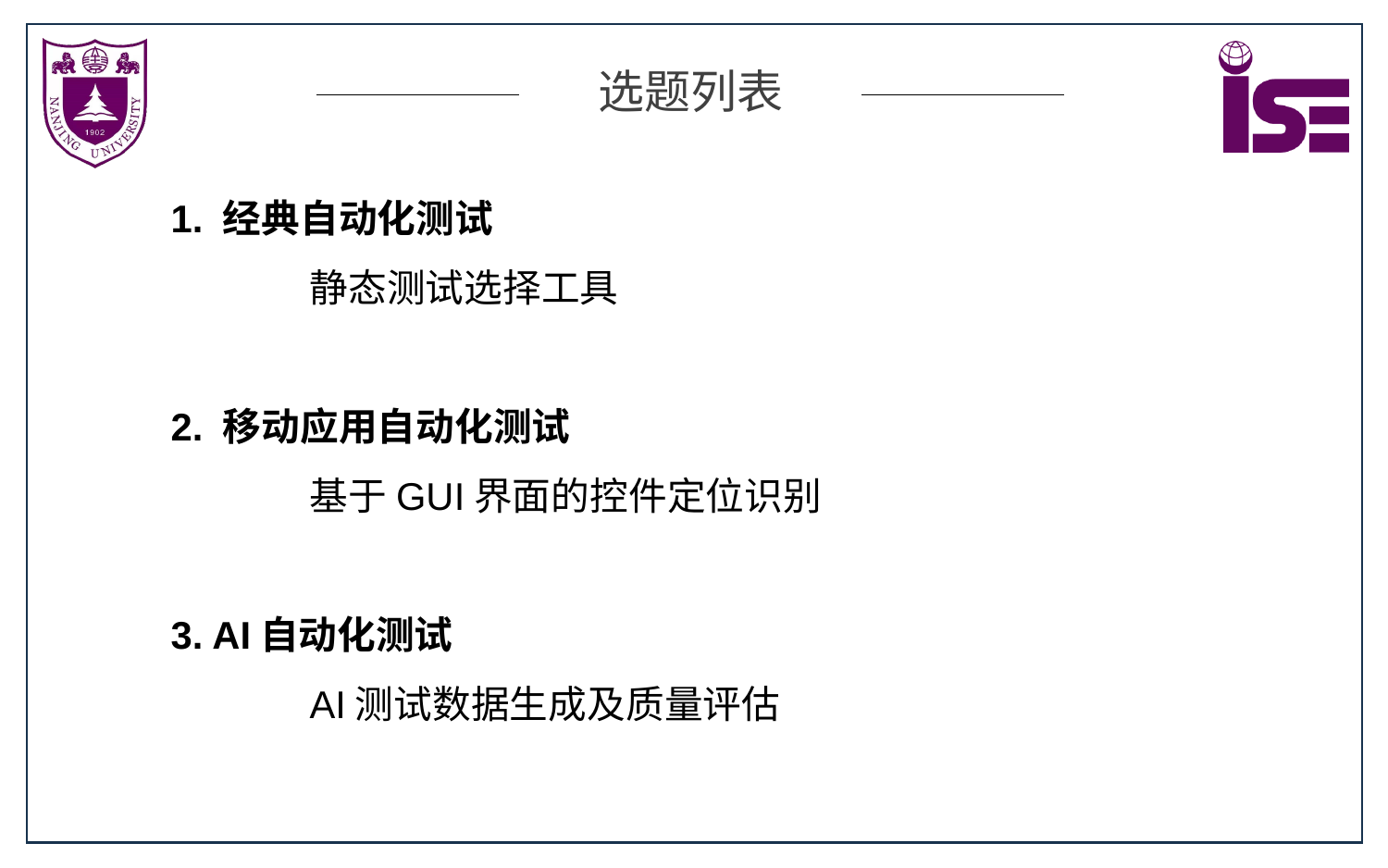

选题列表
1. 经典自动化测试
	静态测试选择工具

2. 移动应用自动化测试
	基于GUI界面的控件定位识别

3. AI自动化测试
	AI测试数据生成及质量评估